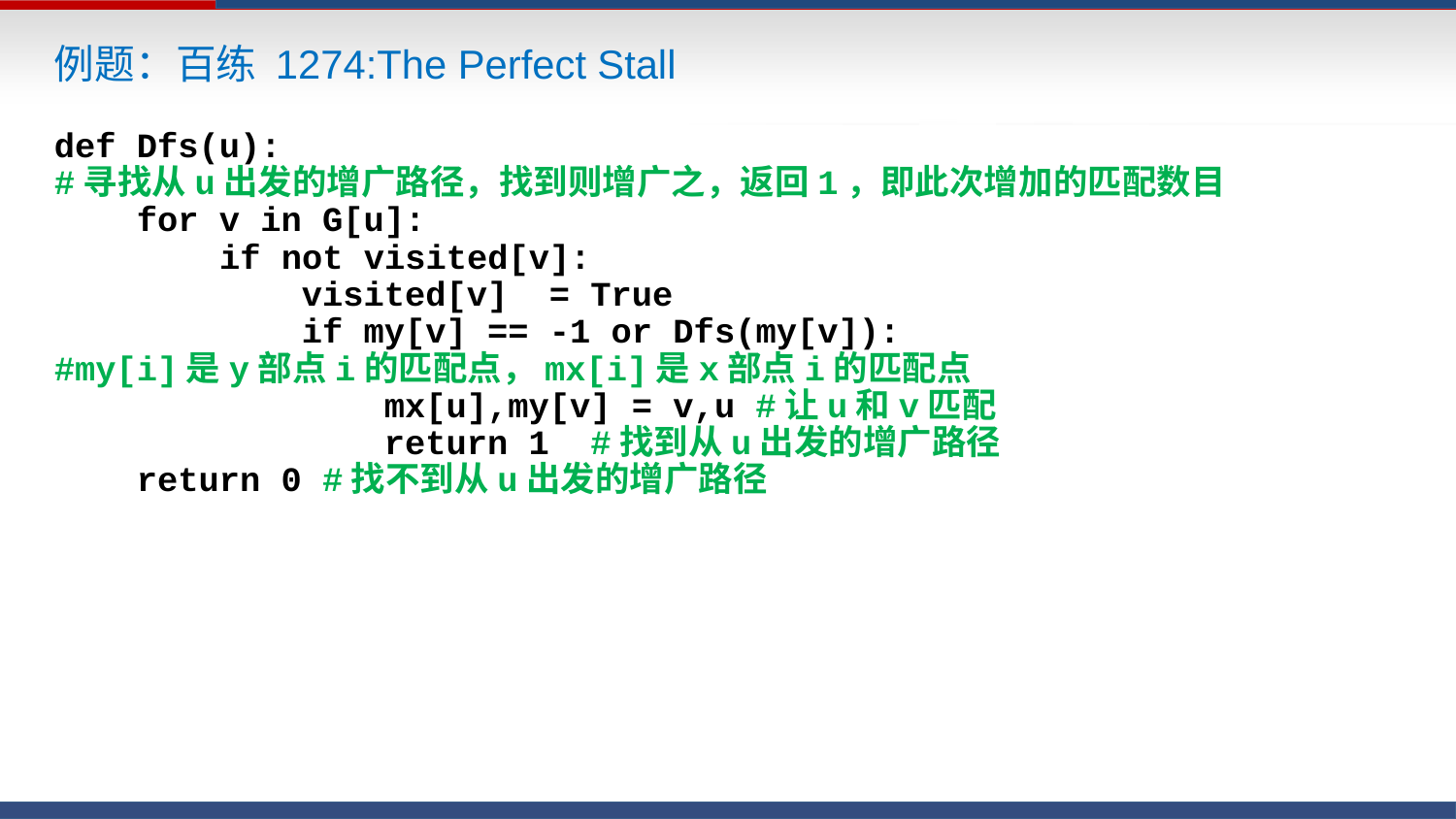

例题：百练 1274:The Perfect Stall

def Dfs(u):
#寻找从u出发的增广路径，找到则增广之，返回1，即此次增加的匹配数目
    for v in G[u]:
        if not visited[v]:
            visited[v]  = True
            if my[v] == -1 or Dfs(my[v]):
#my[i]是y部点i的匹配点，mx[i]是x部点i的匹配点
                mx[u],my[v] = v,u #让u和v匹配
                return 1  #找到从u出发的增广路径
    return 0 #找不到从u出发的增广路径